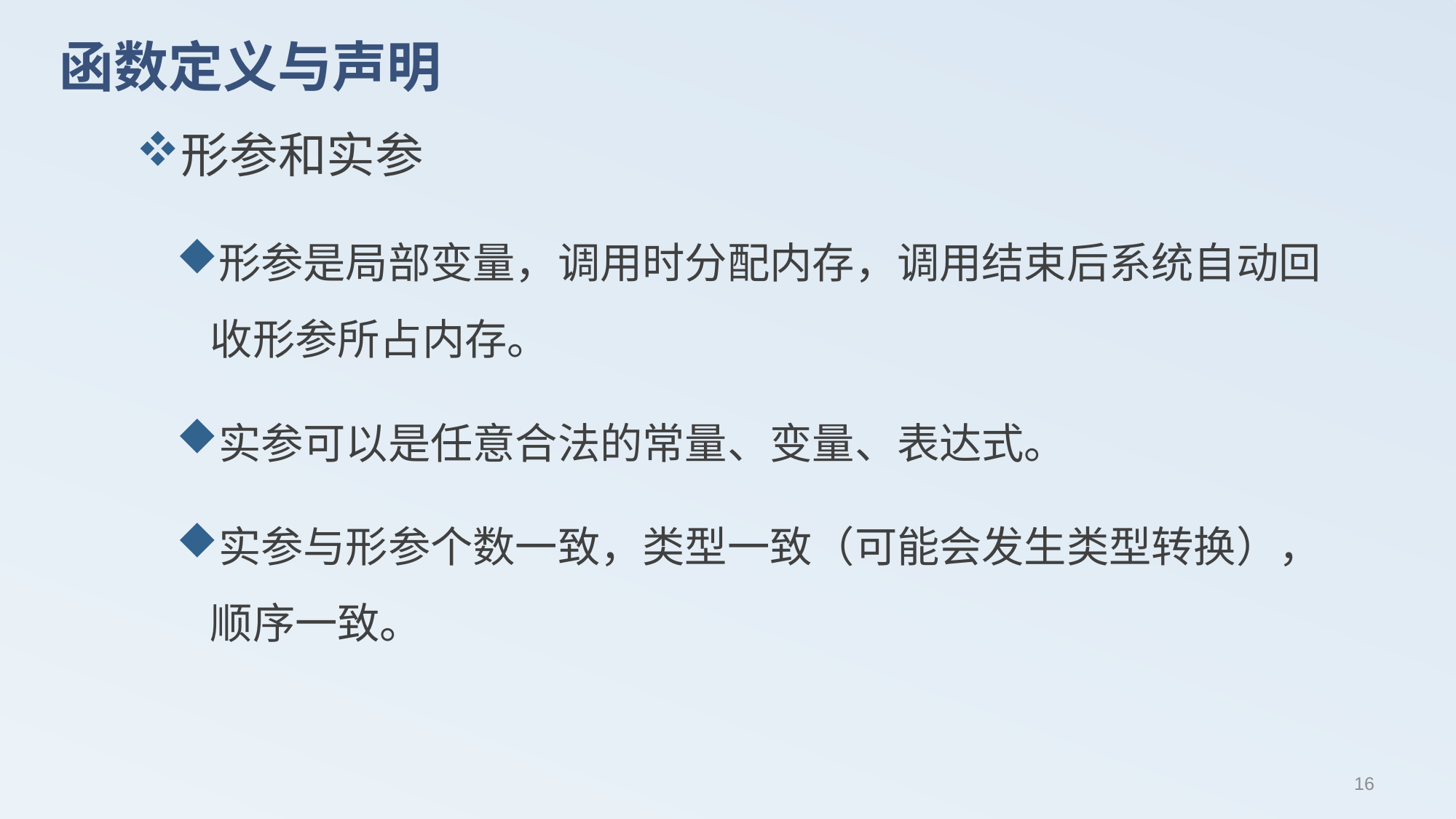

# 函数定义与声明
形参和实参
形参是局部变量，调用时分配内存，调用结束后系统自动回收形参所占内存。
实参可以是任意合法的常量、变量、表达式。
实参与形参个数一致，类型一致（可能会发生类型转换），顺序一致。